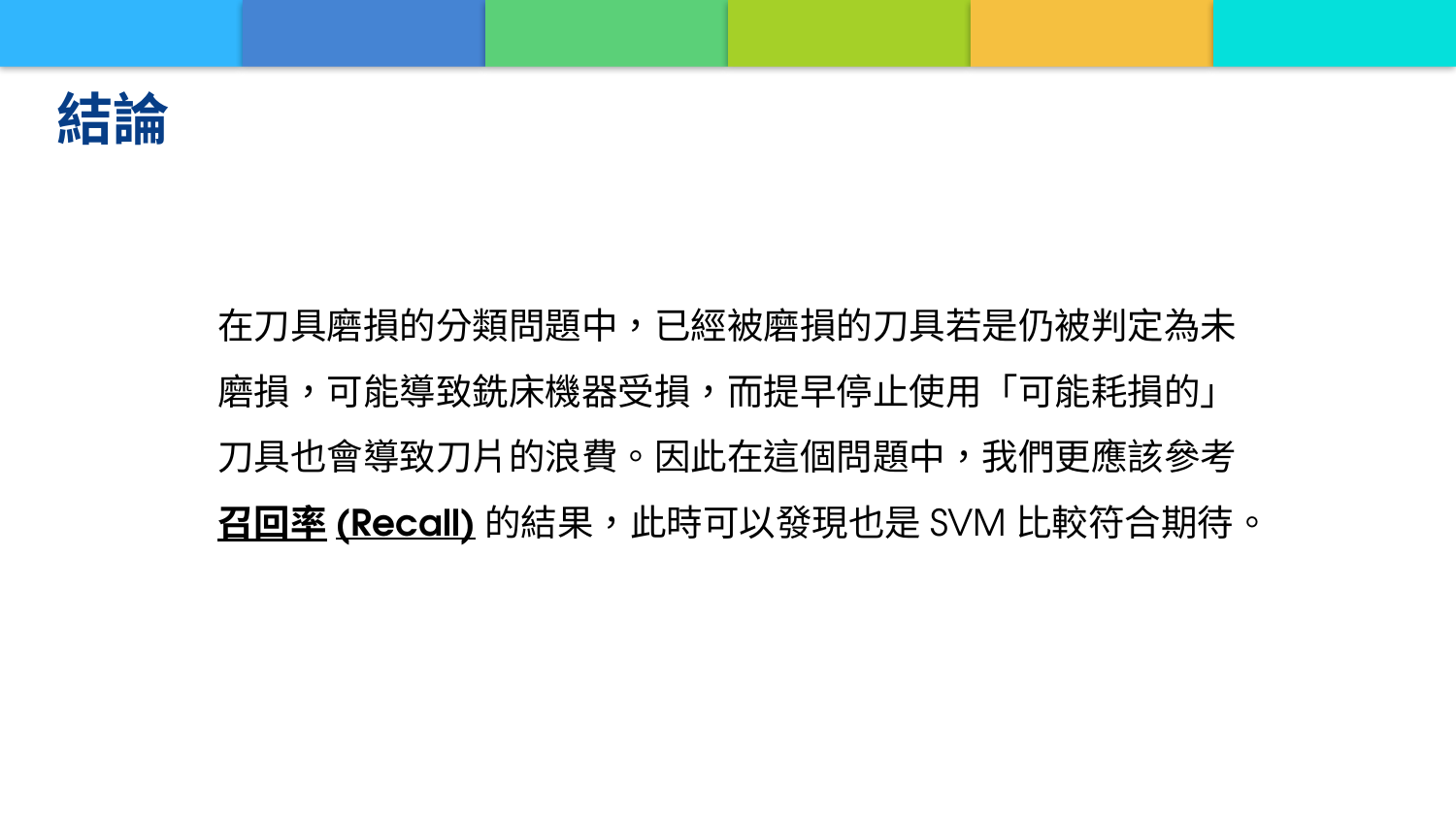

結論
在刀具磨損的分類問題中，已經被磨損的刀具若是仍被判定為未磨損，可能導致銑床機器受損，而提早停止使用「可能耗損的」刀具也會導致刀片的浪費。因此在這個問題中，我們更應該參考召回率(Recall)的結果，此時可以發現也是SVM比較符合期待。